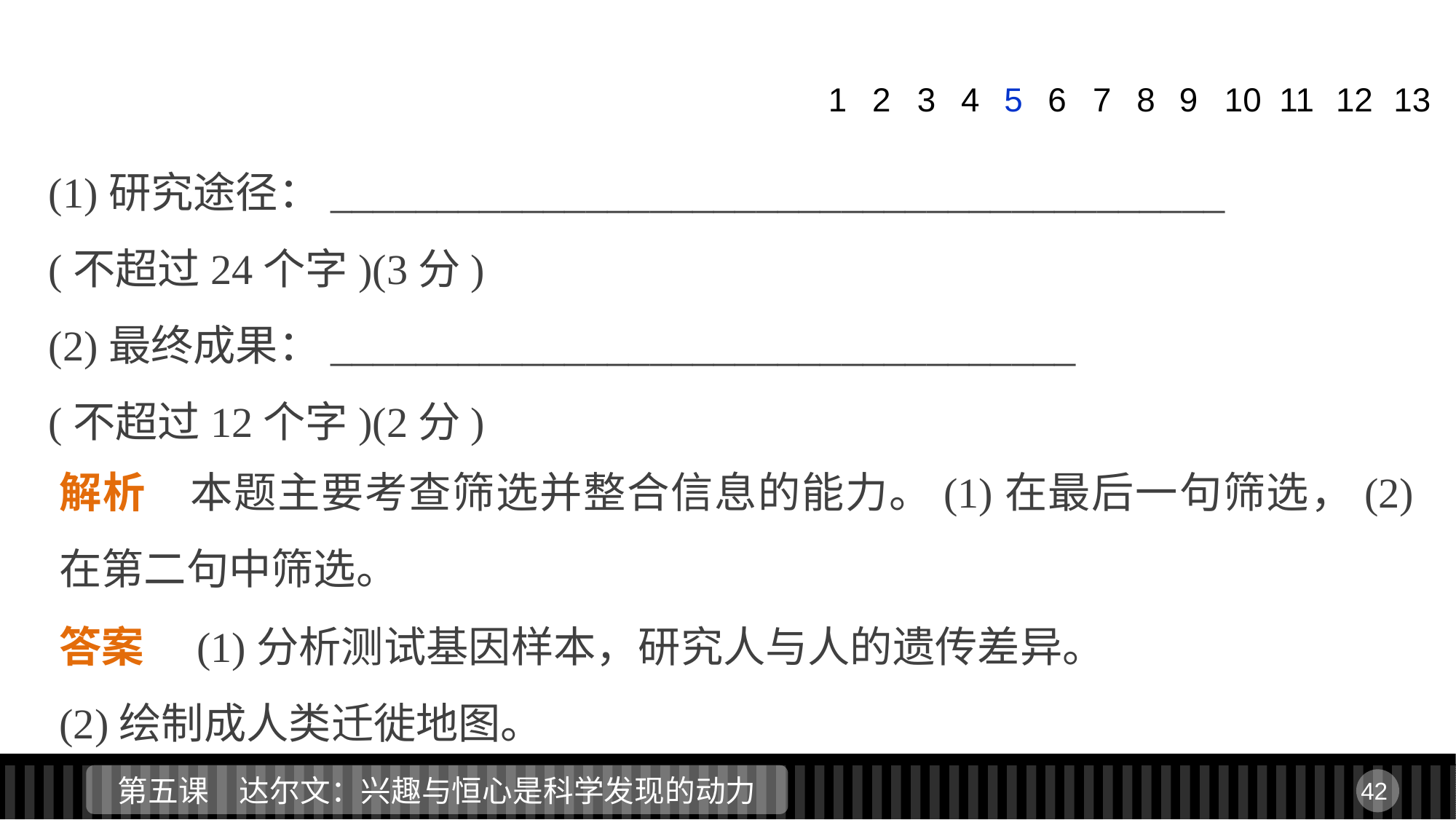

1
2
3
4
5
6
7
8
9
11
12
13
10
(1)研究途径：__________________________________________
(不超过24个字)(3分)
(2)最终成果：___________________________________
(不超过12个字)(2分)
解析　本题主要考查筛选并整合信息的能力。(1)在最后一句筛选，(2)在第二句中筛选。
答案　(1)分析测试基因样本，研究人与人的遗传差异。
(2)绘制成人类迁徙地图。